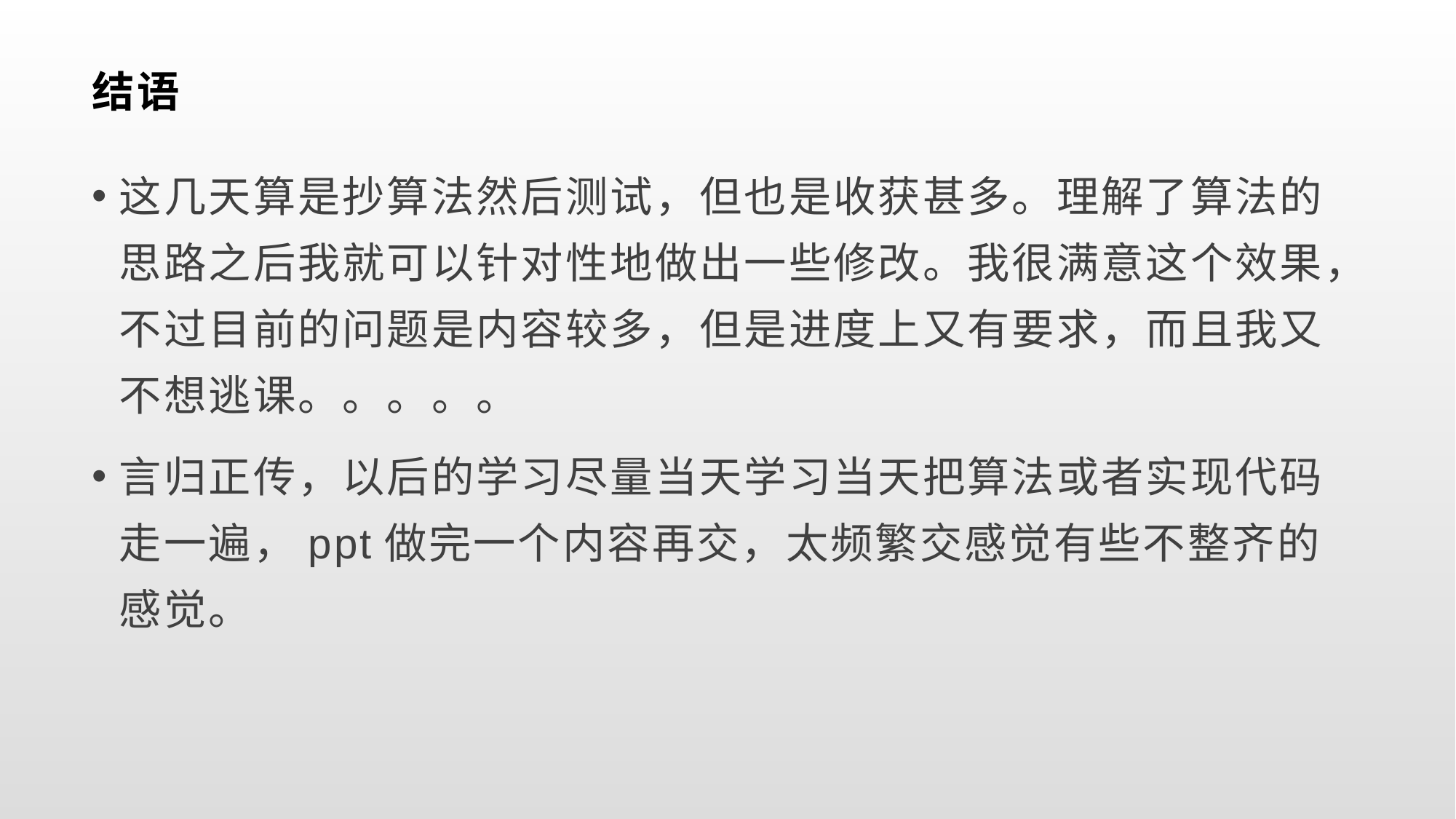

# 结语
这几天算是抄算法然后测试，但也是收获甚多。理解了算法的思路之后我就可以针对性地做出一些修改。我很满意这个效果，不过目前的问题是内容较多，但是进度上又有要求，而且我又不想逃课。。。。。
言归正传，以后的学习尽量当天学习当天把算法或者实现代码走一遍，ppt做完一个内容再交，太频繁交感觉有些不整齐的感觉。